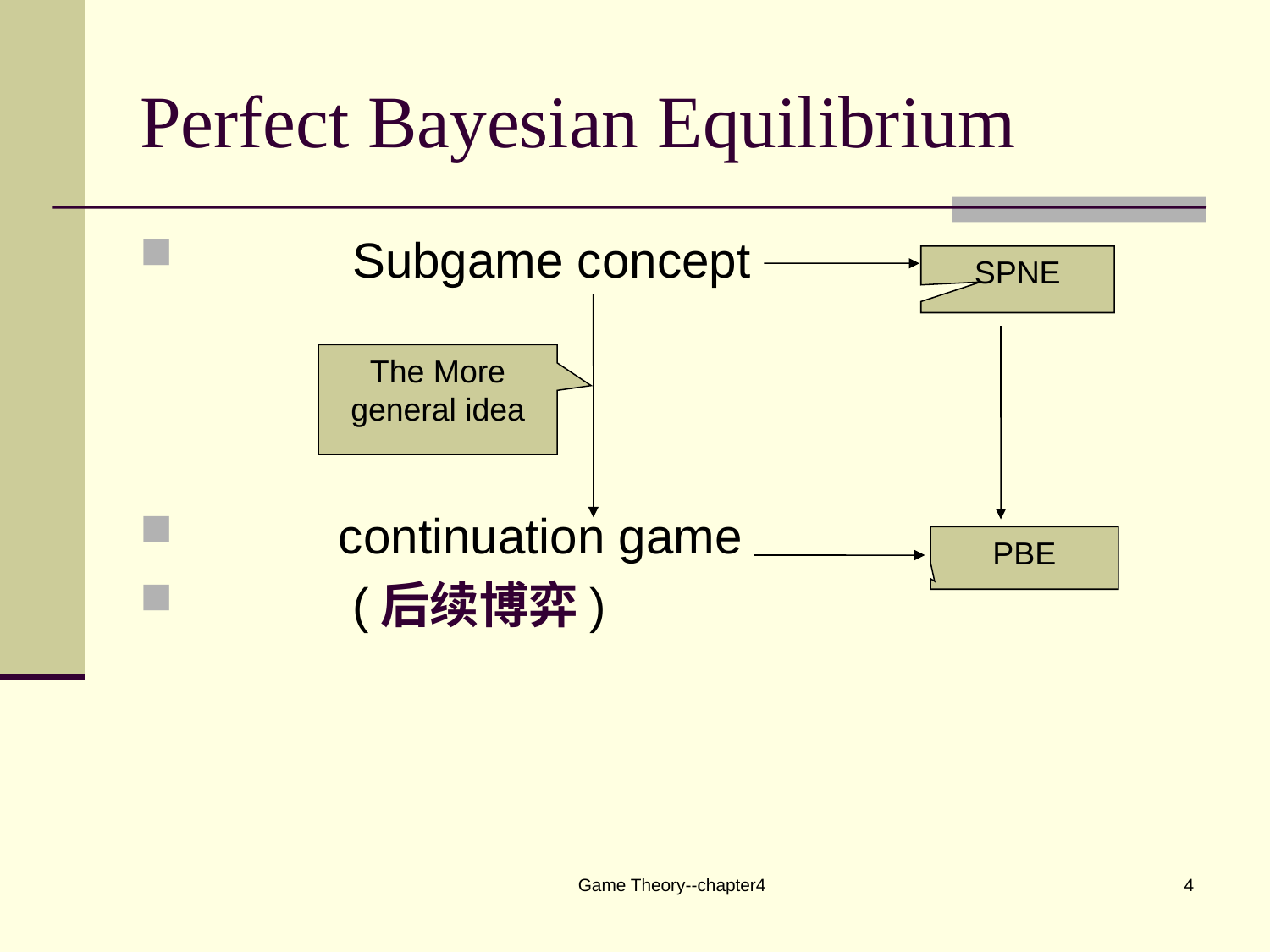

# Perfect Bayesian Equilibrium
            Subgame concept

           continuation game
            (后续博弈)
SPNE

The More general idea
PBE

Game Theory--chapter4
4